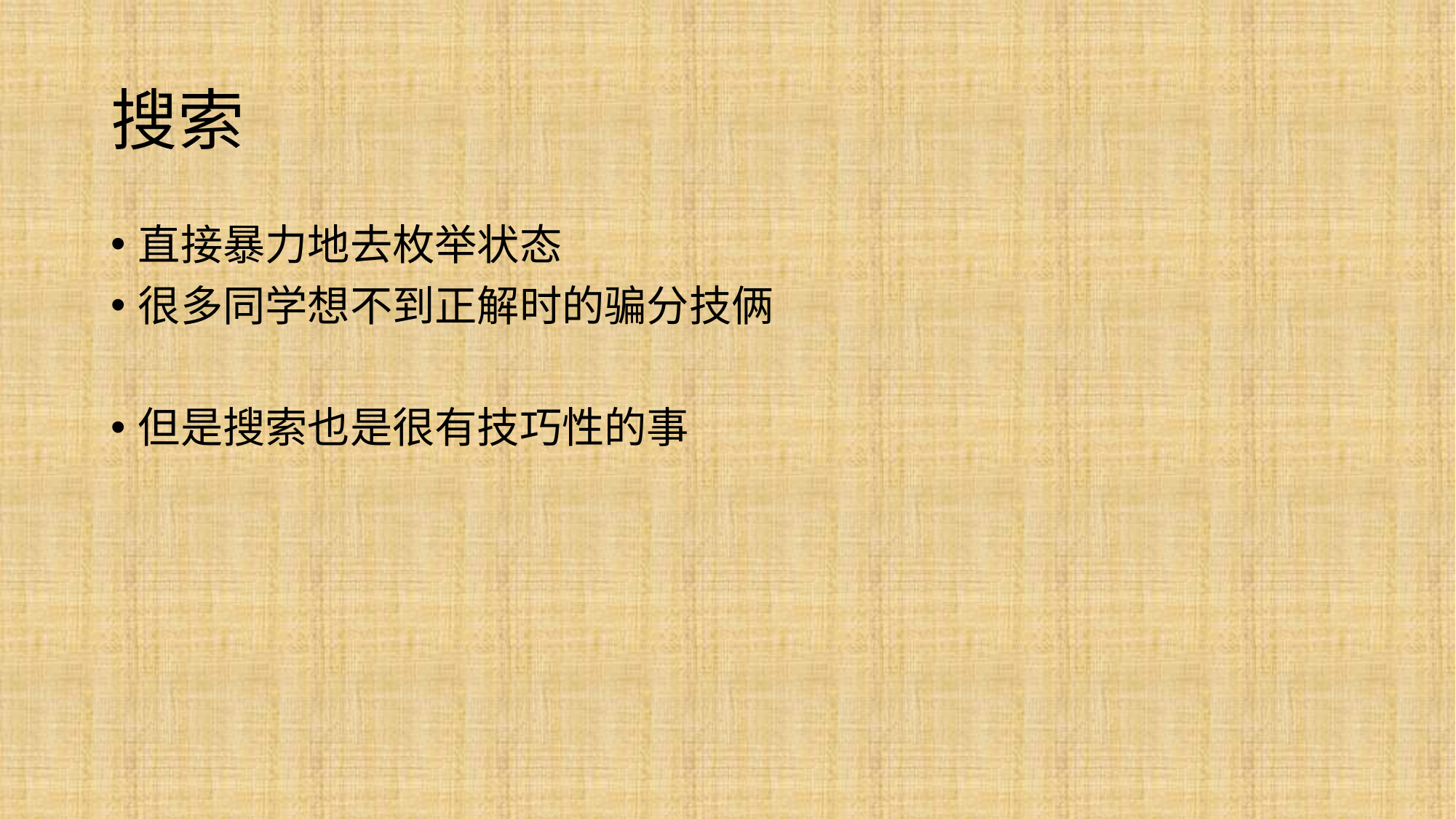

# 搜索
直接暴力地去枚举状态
很多同学想不到正解时的骗分技俩

但是搜索也是很有技巧性的事